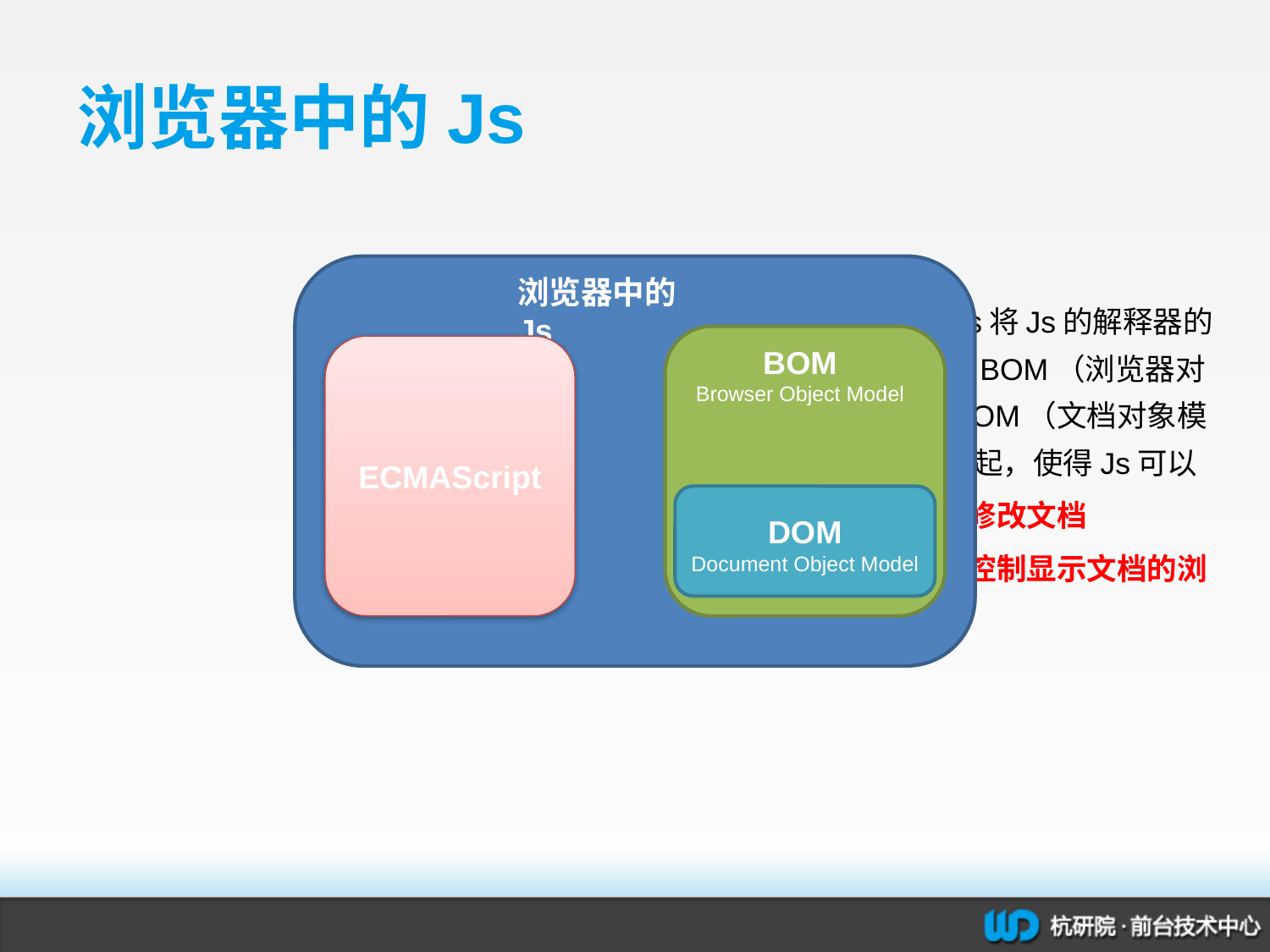

# 浏览器中的Js

浏览器中的Js
      浏览器中的Js将Js的解释器的脚本化能力与BOM（浏览器对象模型）、DOM（文档对象模型）结合在一起，使得Js可以
使用DOM来修改文档
使用BOM来控制显示文档的浏览器

ECMAScript
BOM
Browser Object Model

DOM
Document Object Model